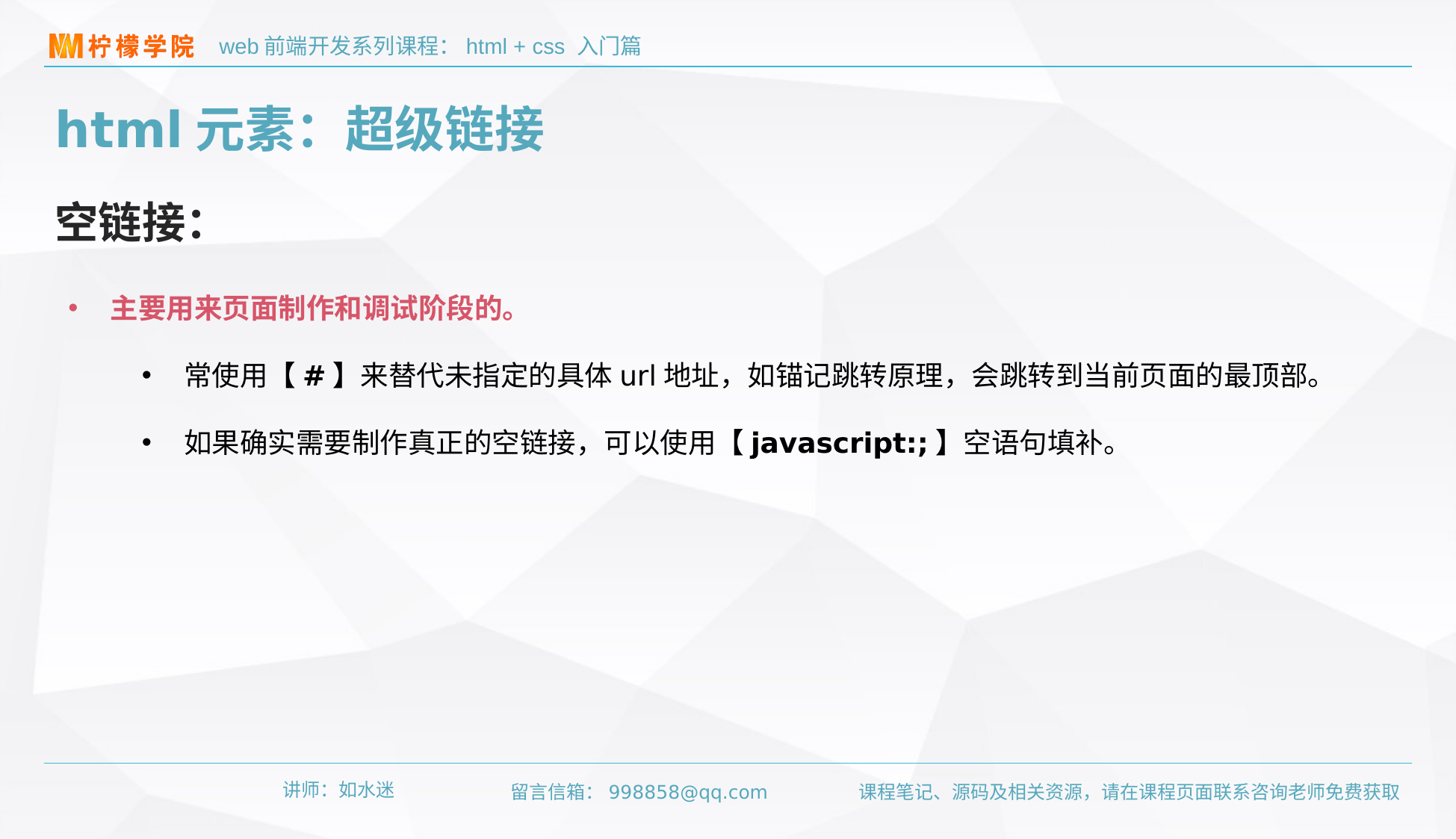

html元素：超级链接
空链接：
主要用来页面制作和调试阶段的。
常使用【#】来替代未指定的具体url地址，如锚记跳转原理，会跳转到当前页面的最顶部。
如果确实需要制作真正的空链接，可以使用【javascript:;】空语句填补。